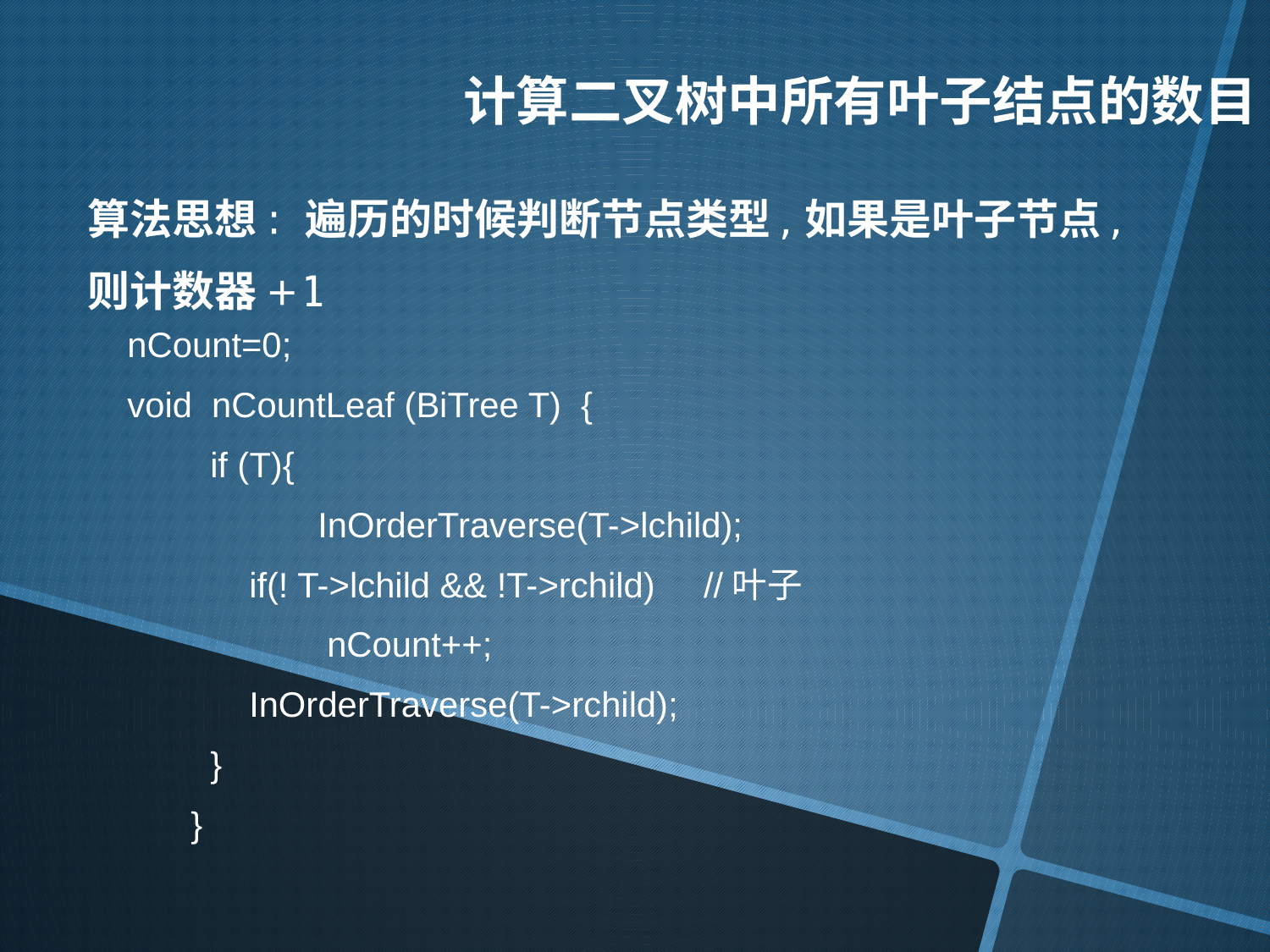

计算二叉树中所有叶子结点的数目
算法思想: 遍历的时候判断节点类型,如果是叶子节点,
则计数器+1
nCount=0;
void  nCountLeaf (BiTree T)  {
  if (T){
     	InOrderTraverse(T->lchild);
      if(! T->lchild && !T->rchild)     //叶子
              nCount++;
      InOrderTraverse(T->rchild);
  }
}